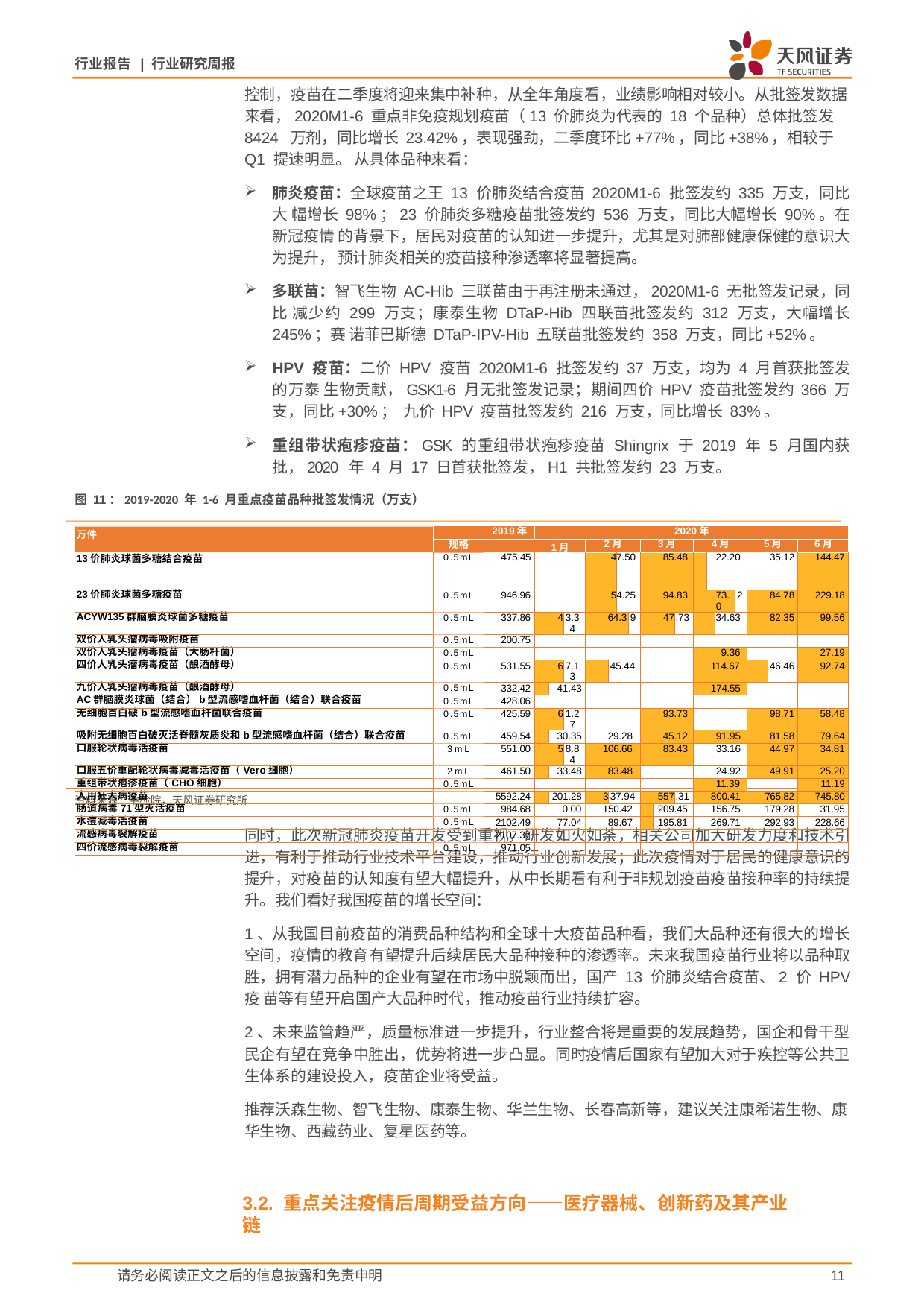

行业报告 | 行业研究周报

控制，疫苗在二季度将迎来集中补种，从全年角度看，业绩影响相对较小。从批签发数据 来看，2020M1-6 重点非免疫规划疫苗（13 价肺炎为代表的 18 个品种）总体批签发 8424  万剂，同比增长 23.42%，表现强劲，二季度环比+77%，同比+38%，相较于 Q1 提速明显。 从具体品种来看：
肺炎疫苗：全球疫苗之王 13 价肺炎结合疫苗 2020M1-6 批签发约 335 万支，同比大 幅增长 98%；23 价肺炎多糖疫苗批签发约 536 万支，同比大幅增长 90%。在新冠疫情 的背景下，居民对疫苗的认知进一步提升，尤其是对肺部健康保健的意识大为提升， 预计肺炎相关的疫苗接种渗透率将显著提高。
多联苗：智飞生物 AC-Hib 三联苗由于再注册未通过，2020M1-6 无批签发记录，同比 减少约 299 万支；康泰生物 DTaP-Hib 四联苗批签发约 312 万支，大幅增长 245%；赛 诺菲巴斯德 DTaP-IPV-Hib 五联苗批签发约 358 万支，同比+52%。
HPV 疫苗：二价 HPV 疫苗 2020M1-6 批签发约 37 万支，均为 4 月首获批签发的万泰 生物贡献，GSK1-6 月无批签发记录；期间四价HPV 疫苗批签发约366 万支，同比+30%；  九价 HPV 疫苗批签发约 216 万支，同比增长 83%。
重组带状疱疹疫苗：GSK 的重组带状疱疹疫苗 Shingrix 于 2019 年 5 月国内获批，2020  年 4 月 17 日首获批签发，H1 共批签发约 23 万支。

图 11：2019-2020 年 1-6 月重点疫苗品种批签发情况（万支）

| 万件 13价肺炎球菌多糖结合疫苗 |  | 2019年 | 2020年 |  |  |  |  |  |  |  |  |  |  |  |  |  |  |  |  |
| --- | --- | --- | --- | --- | --- | --- | --- | --- | --- | --- | --- | --- | --- | --- | --- | --- | --- | --- | --- |
|  | 规格 | 475.45 | 1月 |  |  | 2月 |  |  |  | 3月 |  |  | 4月 |  |  |  | 5月 |  | 6月 |
|  | 0.5mL |  |  |  |  | 4 |  | 7.50 |  | 85.48 |  |  |  | 22.20 |  |  | 35.12 |  | 144.47 |
| 23价肺炎球菌多糖疫苗 | 0.5mL | 946.96 |  |  |  | 5 |  | 4.25 |  | 94.83 |  |  | 73.0 |  |  | 2 | 84.78 |  | 229.18 |
| ACYW135群脑膜炎球菌多糖疫苗 | 0.5mL | 337.86 | 4 |  | 3.34 | 64.3 |  |  | 9 | 47 |  | .73 |  |  | 34.63 |  | 82.35 |  | 99.56 |
| 双价人乳头瘤病毒吸附疫苗 | 0.5mL | 200.75 |  |  |  |  |  |  |  |  |  |  |  |  |  |  |  |  |  |
| 双价人乳头瘤病毒疫苗（大肠杆菌） | 0.5mL |  |  |  |  |  |  |  |  |  |  |  | 9.36 |  |  |  |  |  | 27.19 |
| 四价人乳头瘤病毒疫苗（酿酒酵母） | 0.5mL | 531.55 | 6 |  | 7.13 |  | 45.44 |  |  |  |  |  | 114.67 |  |  |  |  | 46.46 | 92.74 |
| 九价人乳头瘤病毒疫苗（酿酒酵母） | 0.5mL | 332.42 |  | 41.43 |  |  |  |  |  |  |  |  | 174.55 |  |  |  |  |  |  |
| AC群脑膜炎球菌（结合）b型流感嗜血杆菌（结合）联合疫苗 | 0.5mL | 428.06 |  |  |  |  |  |  |  |  |  |  |  |  |  |  |  |  |  |
| 无细胞百白破b型流感嗜血杆菌联合疫苗 | 0.5mL | 425.59 | 6 |  | 1.27 |  |  |  |  | 93.73 |  |  |  |  |  |  | 98.71 |  | 58.48 |
| 吸附无细胞百白破灭活脊髓灰质炎和b型流感嗜血杆菌（结合）联合疫苗 | 0.5mL | 459.54 |  | 30.35 |  | 29.28 |  |  |  | 45.12 |  |  | 91.95 |  |  |  | 81.58 |  | 79.64 |
| 口服轮状病毒活疫苗 | 3mL | 551.00 | 5 |  | 8.84 | 106.66 |  |  |  | 83.43 |  |  | 33.16 |  |  |  | 44.97 |  | 34.81 |
| 口服五价重配轮状病毒减毒活疫苗（Vero细胞） | 2mL | 461.50 |  | 33.48 |  | 83.48 |  |  |  |  |  |  | 24.92 |  |  |  | 49.91 |  | 25.20 |
| 重组带状疱疹疫苗（CHO细胞） | 0.5mL |  |  |  |  |  |  |  |  |  |  |  | 11.39 |  |  |  |  |  | 11.19 |
| 人用狂犬病疫苗 |  | 5592.24 |  | 201.28 |  | 3 | 37.94 |  |  | 557 |  | .31 | 800.41 |  |  |  | 765.82 |  | 745.80 |
| 肠道病毒71型灭活疫苗 | 0.5mL | 984.68 | 0.00 |  |  | 150.42 |  |  |  |  | 209.45 |  | 156.75 |  |  |  | 179.28 |  | 31.95 |
| 水痘减毒活疫苗 | 0.5mL | 2102.49 | 77.04 |  |  | 89.67 |  |  |  |  | 195.81 |  | 269.71 |  |  |  | 292.93 |  | 228.66 |
| 流感病毒裂解疫苗 |  | 2107.37 |  |  |  |  |  |  |  |  |  |  |  |  |  |  |  |  |  |
| 四价流感病毒裂解疫苗 | 0.5mL | 971.05 |  |  |  |  |  |  |  |  |  |  |  |  |  |  |  |  |  |

资料来源：中检院，天风证券研究所

同时，此次新冠肺炎疫苗开发受到重视，研发如火如荼，相关公司加大研发力度和技术引 进，有利于推动行业技术平台建设，推动行业创新发展；此次疫情对于居民的健康意识的 提升，对疫苗的认知度有望大幅提升，从中长期看有利于非规划疫苗疫苗接种率的持续提 升。我们看好我国疫苗的增长空间：
1、从我国目前疫苗的消费品种结构和全球十大疫苗品种看，我们大品种还有很大的增长 空间，疫情的教育有望提升后续居民大品种接种的渗透率。未来我国疫苗行业将以品种取 胜，拥有潜力品种的企业有望在市场中脱颖而出，国产 13 价肺炎结合疫苗、2 价 HPV 疫 苗等有望开启国产大品种时代，推动疫苗行业持续扩容。
2、未来监管趋严，质量标准进一步提升，行业整合将是重要的发展趋势，国企和骨干型 民企有望在竞争中胜出，优势将进一步凸显。同时疫情后国家有望加大对于疾控等公共卫 生体系的建设投入，疫苗企业将受益。
推荐沃森生物、智飞生物、康泰生物、华兰生物、长春高新等，建议关注康希诺生物、康 华生物、西藏药业、复星医药等。
3.2. 重点关注疫情后周期受益方向——医疗器械、创新药及其产业链

请务必阅读正文之后的信息披露和免责申明
11